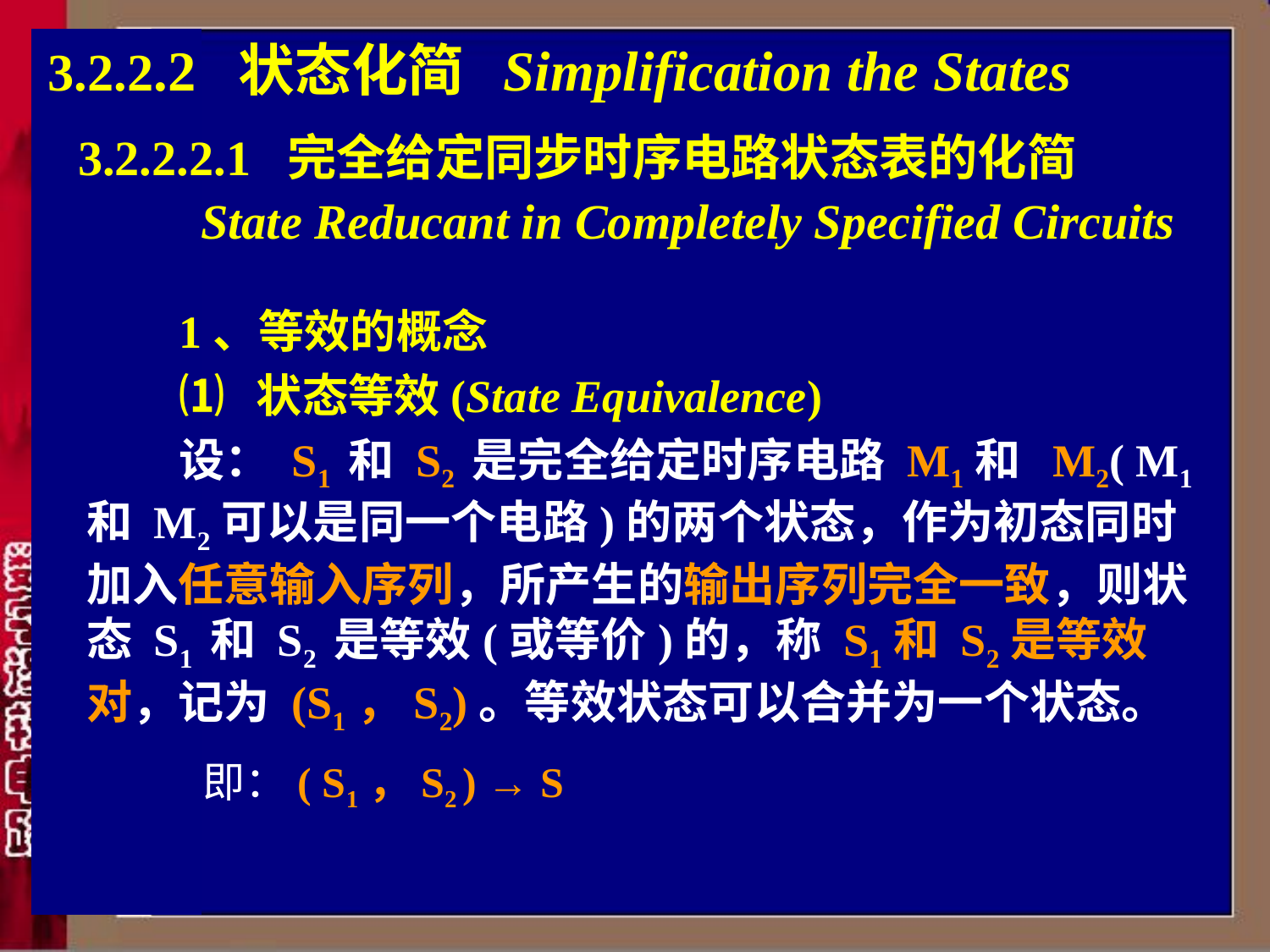

# 3.2.2.2  状态化简  Simplification the States
 3.2.2.2.1  完全给定同步时序电路状态表的化简
           State Reducant in Completely Specified Circuits
1、等效的概念
⑴  状态等效(State Equivalence)
设： S1 和 S2 是完全给定时序电路 M1和  M2( M1和 M2可以是同一个电路)的两个状态，作为初态同时加入任意输入序列，所产生的输出序列完全一致，则状态 S1 和 S2 是等效(或等价)的，称 S1和 S2是等效对，记为 (S1，S2)。等效状态可以合并为一个状态。
即：( S1，S2 ) → S